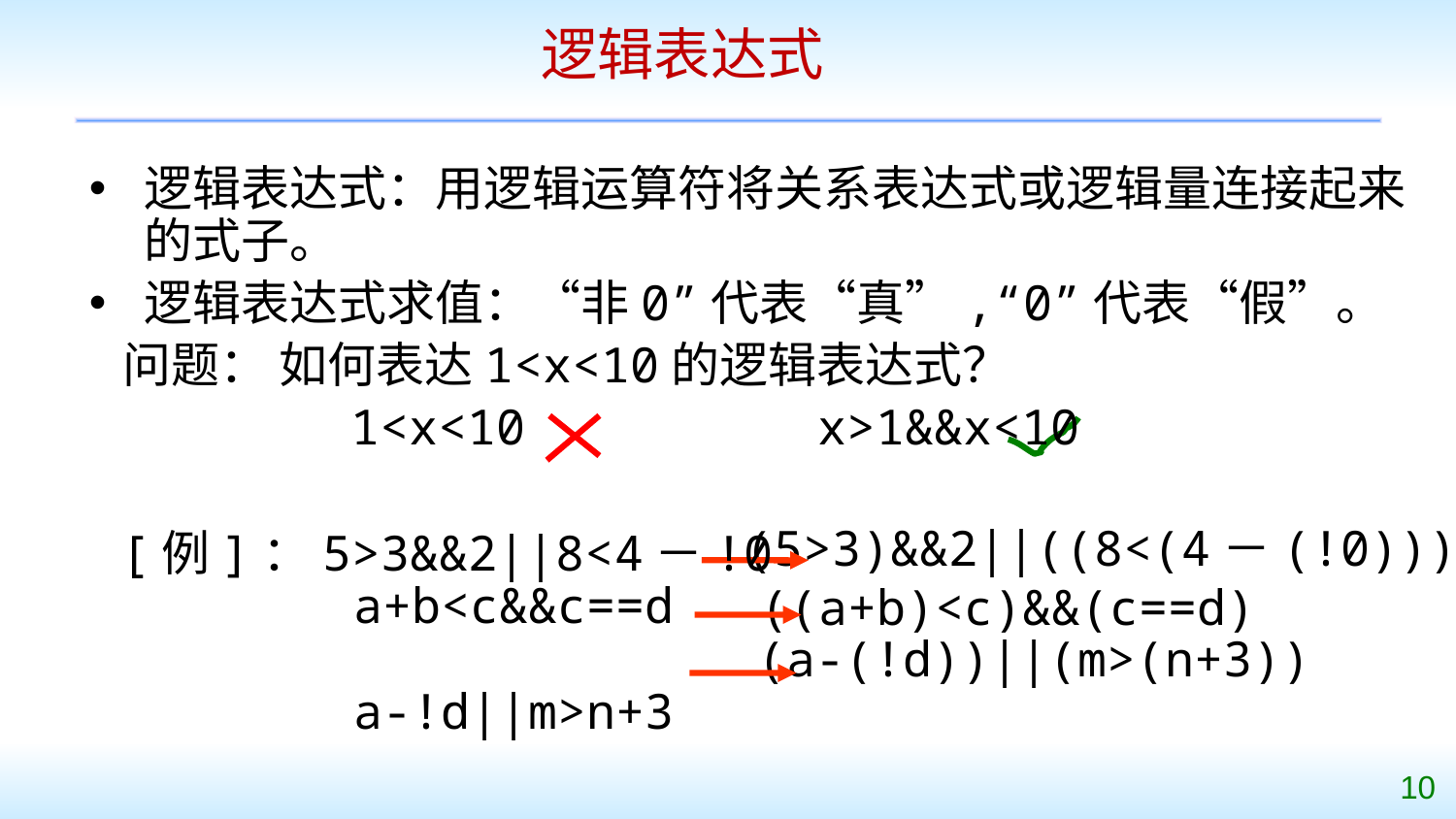

逻辑表达式
逻辑表达式：用逻辑运算符将关系表达式或逻辑量连接起来的式子。
逻辑表达式求值：“非0”代表“真”,“0”代表“假”。
  问题： 如何表达1<x<10的逻辑表达式？
         1<x<10          x>1&&x<10

(5>3)&&2||((8<(4－(!0)))
[例]：5>3&&2||8<4－!0
        a+b<c&&c==d
        a-!d||m>n+3

((a+b)<c)&&(c==d)

(a-(!d))||(m>(n+3))

10